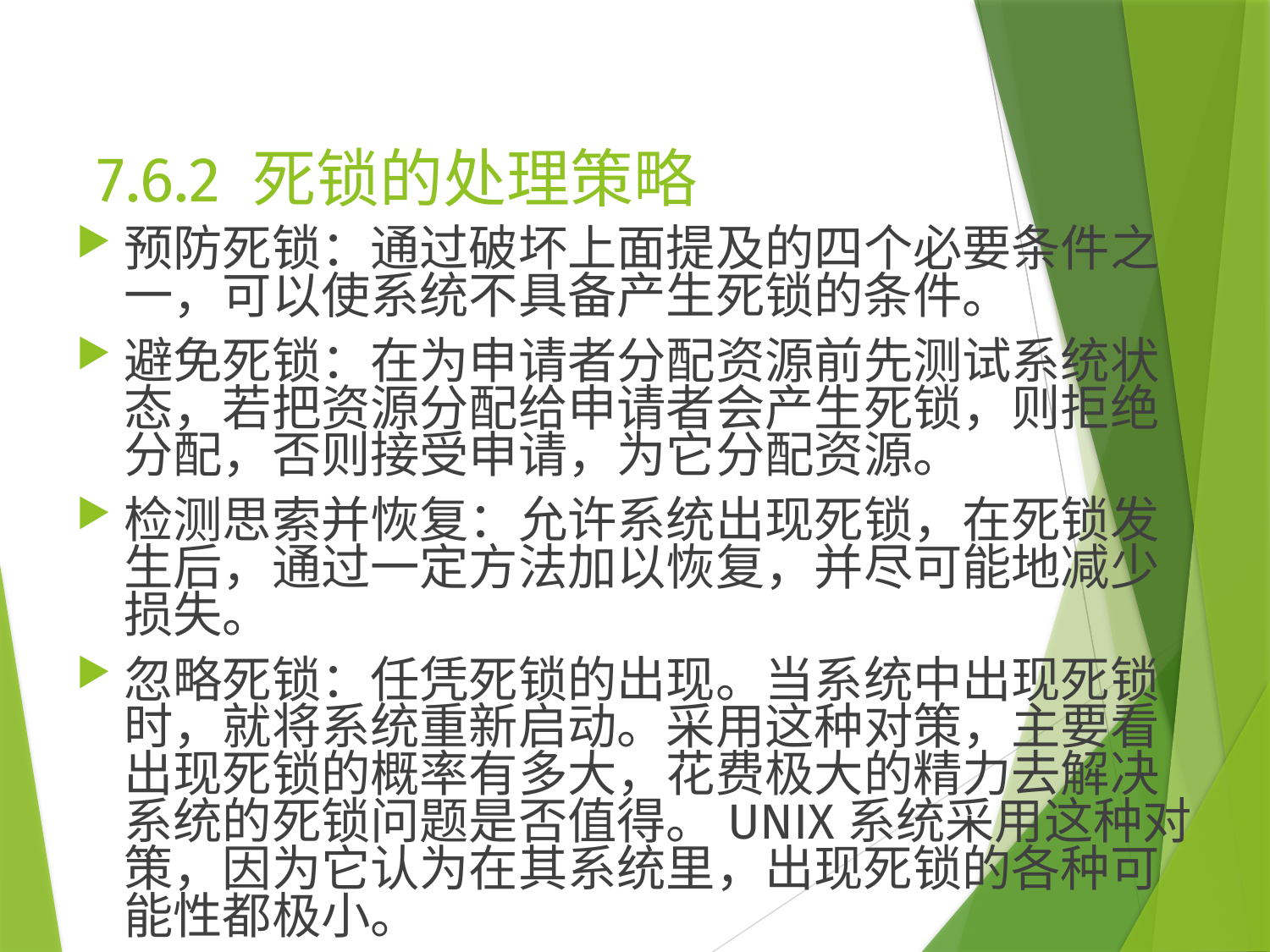

# 7.6.2 死锁的处理策略
预防死锁：通过破坏上面提及的四个必要条件之一，可以使系统不具备产生死锁的条件。
避免死锁：在为申请者分配资源前先测试系统状态，若把资源分配给申请者会产生死锁，则拒绝分配，否则接受申请，为它分配资源。
检测思索并恢复：允许系统出现死锁，在死锁发生后，通过一定方法加以恢复，并尽可能地减少损失。
忽略死锁：任凭死锁的出现。当系统中出现死锁时，就将系统重新启动。采用这种对策，主要看出现死锁的概率有多大，花费极大的精力去解决系统的死锁问题是否值得。UNIX系统采用这种对策，因为它认为在其系统里，出现死锁的各种可能性都极小。